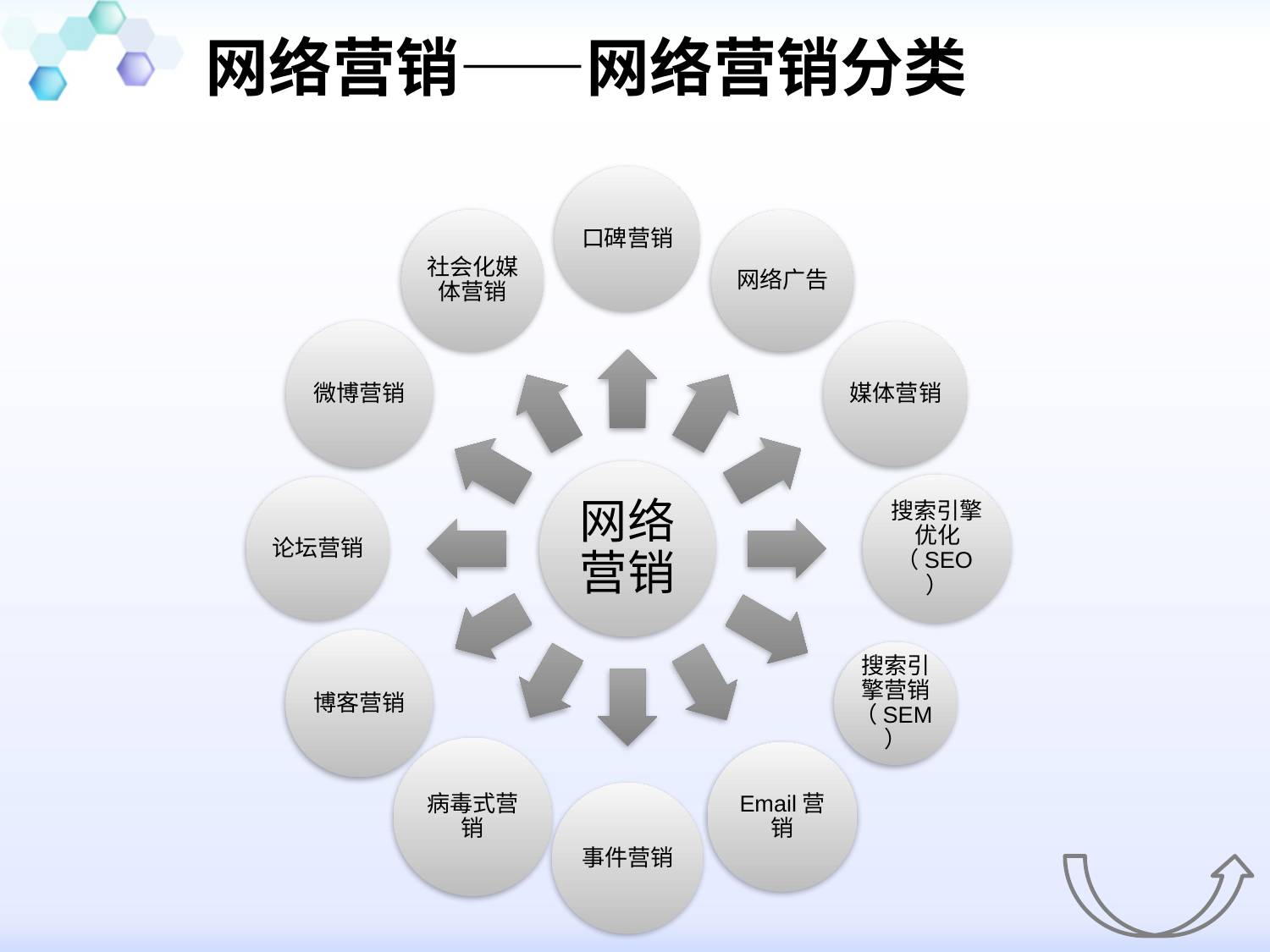

# 网络营销——网络营销分类
网络营销

口碑营销

网络广告

媒体营销

搜索引擎优化（SEO）

搜索引擎营销（SEM）

Email营销

事件营销

病毒式营销

博客营销

论坛营销

微博营销

社会化媒体营销